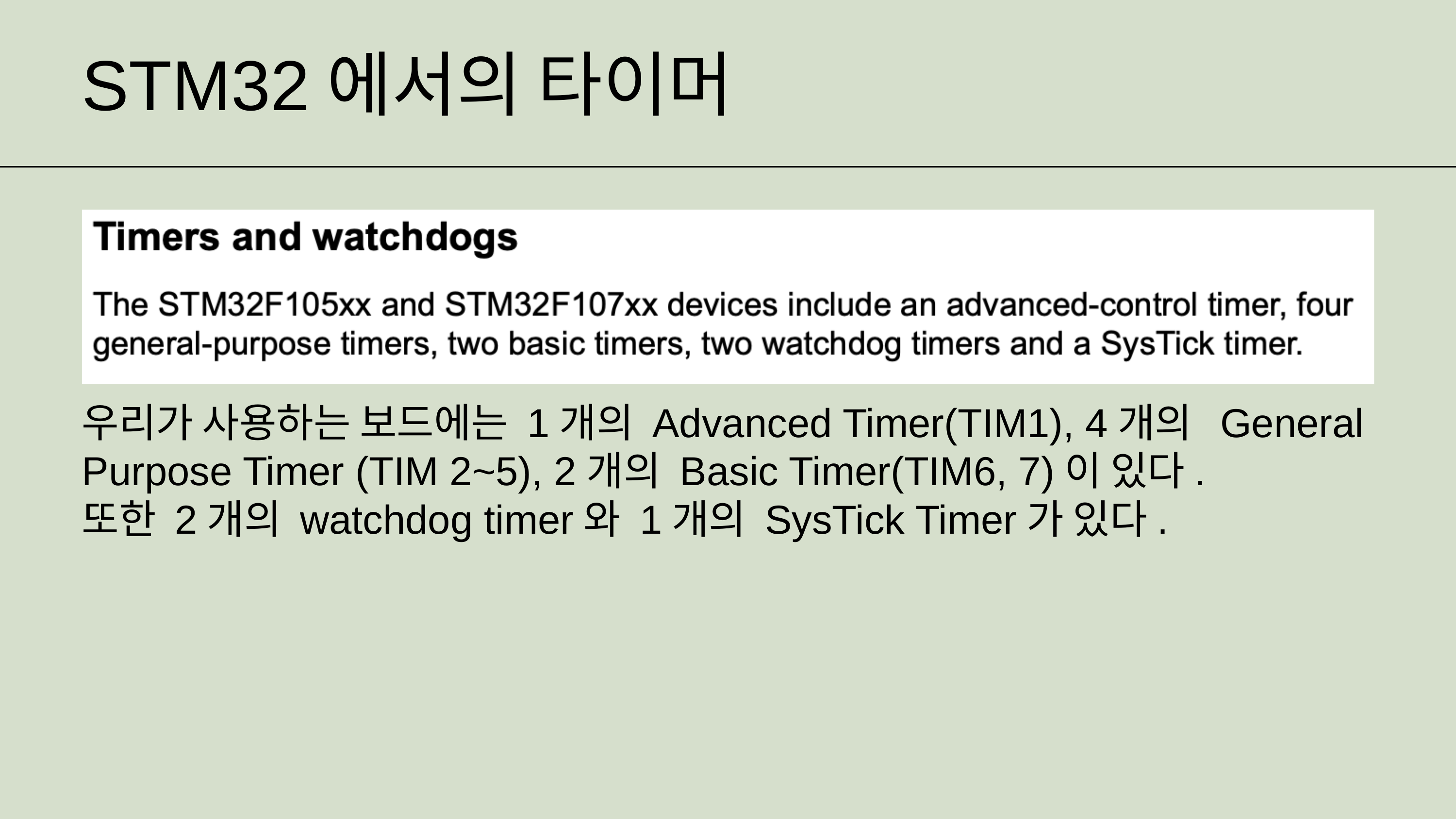

STM32에서의 타이머

우리가 사용하는 보드에는 1개의 Advanced Timer(TIM1), 4개의  General Purpose Timer (TIM 2~5), 2개의 Basic Timer(TIM6, 7)이 있다.
또한 2개의 watchdog timer와 1개의 SysTick Timer가 있다.